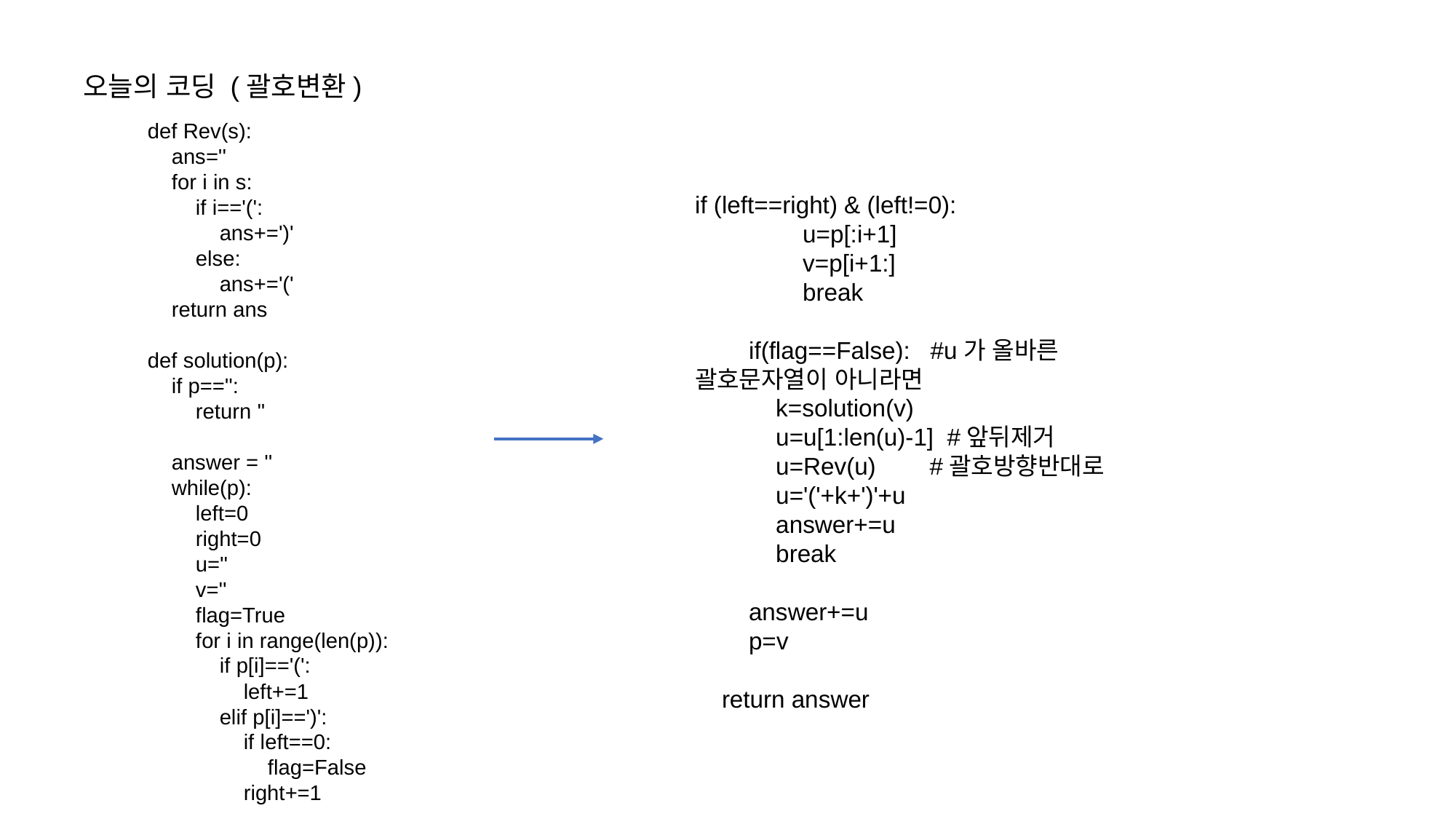

오늘의 코딩 (괄호변환)
def Rev(s):
    ans=''
    for i in s:
        if i=='(':
            ans+=')'
        else:
            ans+='('
    return ans

def solution(p):
    if p=='':
        return ''

    answer = ''
    while(p):
        left=0
        right=0
        u=''
        v=''
        flag=True
        for i in range(len(p)):
            if p[i]=='(':
                left+=1
            elif p[i]==')':
                if left==0:
                    flag=False
                right+=1

if (left==right) & (left!=0):
                u=p[:i+1]
                v=p[i+1:]
                break

        if(flag==False):   #u가 올바른 괄호문자열이 아니라면
            k=solution(v)
            u=u[1:len(u)-1]  #앞뒤제거
            u=Rev(u)        #괄호방향반대로
            u='('+k+')'+u
            answer+=u
            break

        answer+=u
        p=v

    return answer